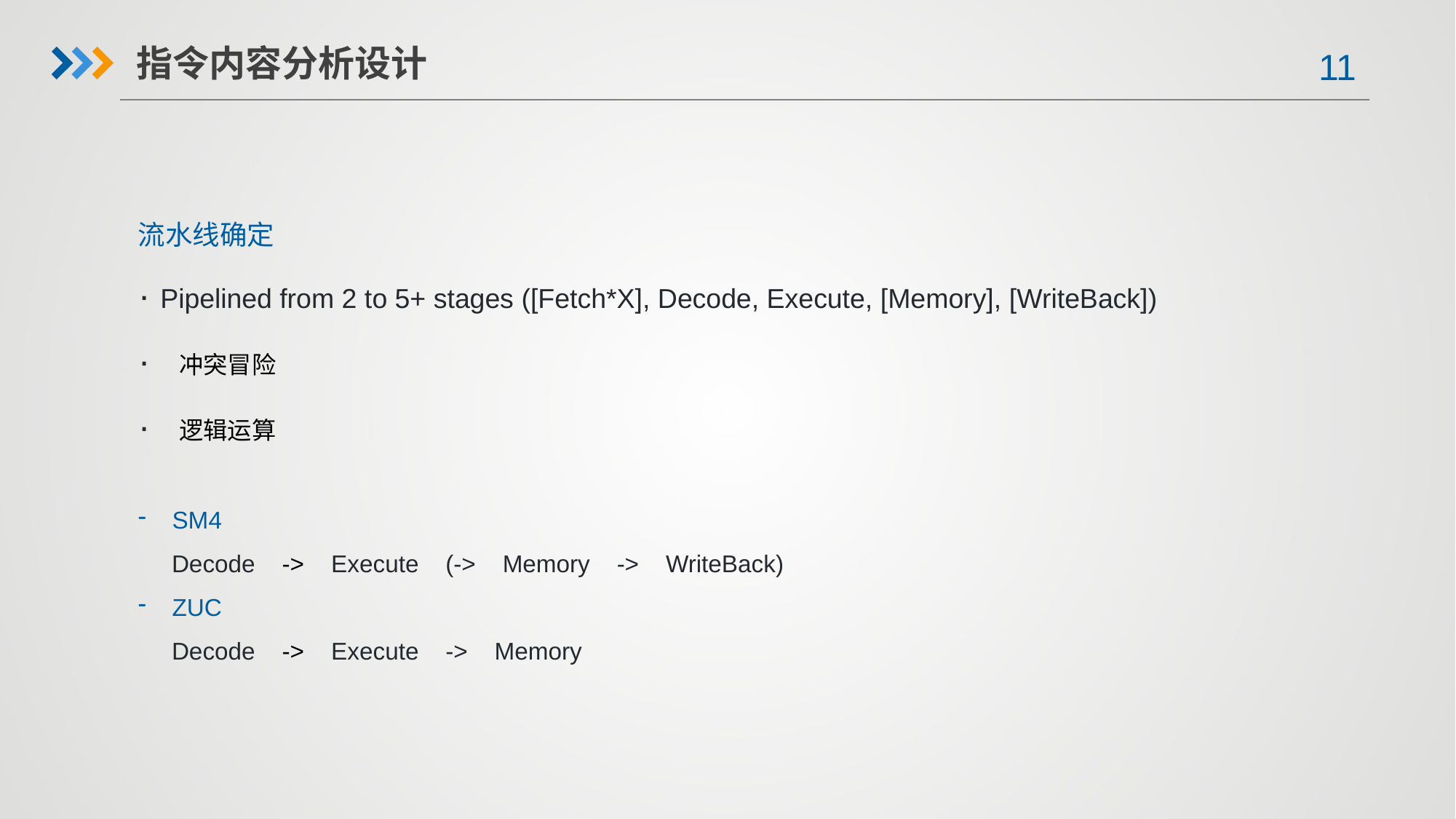

指令内容分析设计
流水线确定
· Pipelined from 2 to 5+ stages ([Fetch*X], Decode, Execute, [Memory], [WriteBack])
·  冲突冒险
·  逻辑运算

SM4
     Decode    ->    Execute    (->    Memory    ->    WriteBack)
ZUC
     Decode    ->    Execute    ->    Memory